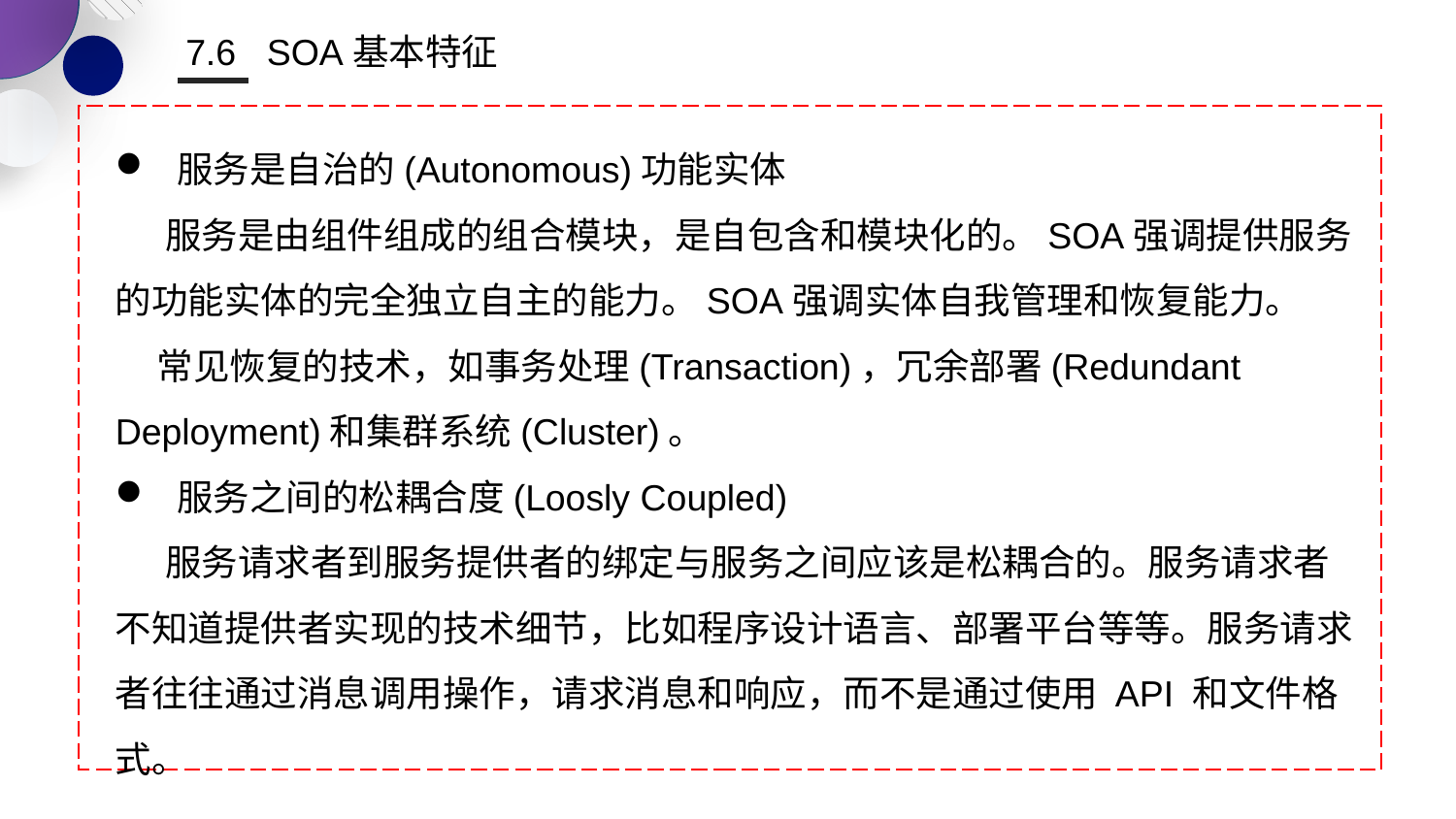

7.6   SOA基本特征

  服务是自治的(Autonomous)功能实体
     服务是由组件组成的组合模块，是自包含和模块化的。SOA强调提供服务的功能实体的完全独立自主的能力。SOA强调实体自我管理和恢复能力。
    常见恢复的技术，如事务处理(Transaction)，冗余部署(Redundant Deployment)和集群系统(Cluster)。
  服务之间的松耦合度(Loosly Coupled)
     服务请求者到服务提供者的绑定与服务之间应该是松耦合的。服务请求者不知道提供者实现的技术细节，比如程序设计语言、部署平台等等。服务请求者往往通过消息调用操作，请求消息和响应，而不是通过使用 API 和文件格式。